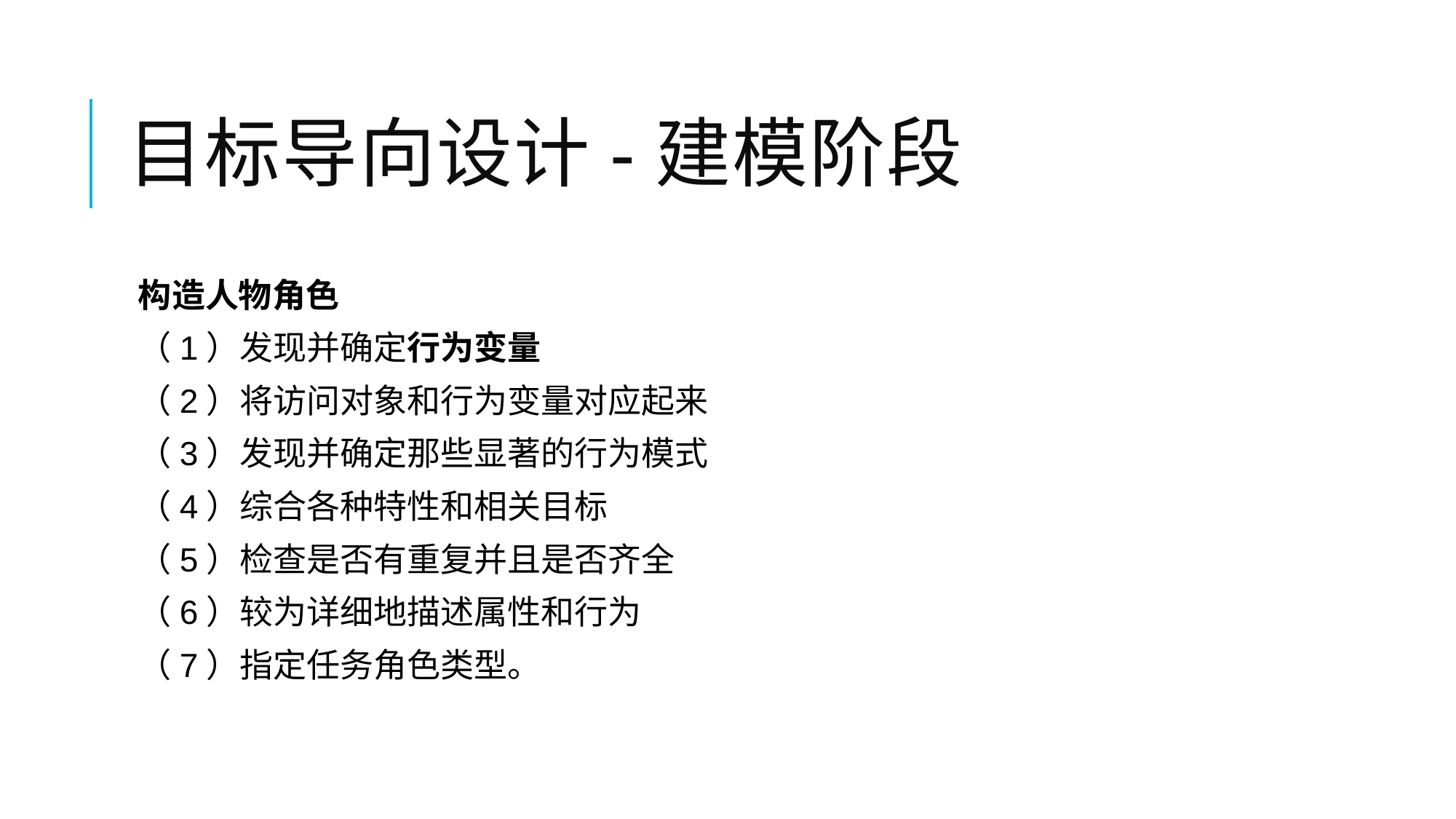

# 目标导向设计-建模阶段
构造人物角色
（1）发现并确定行为变量
（2）将访问对象和行为变量对应起来
（3）发现并确定那些显著的行为模式
（4）综合各种特性和相关目标
（5）检查是否有重复并且是否齐全
（6）较为详细地描述属性和行为
（7）指定任务角色类型。